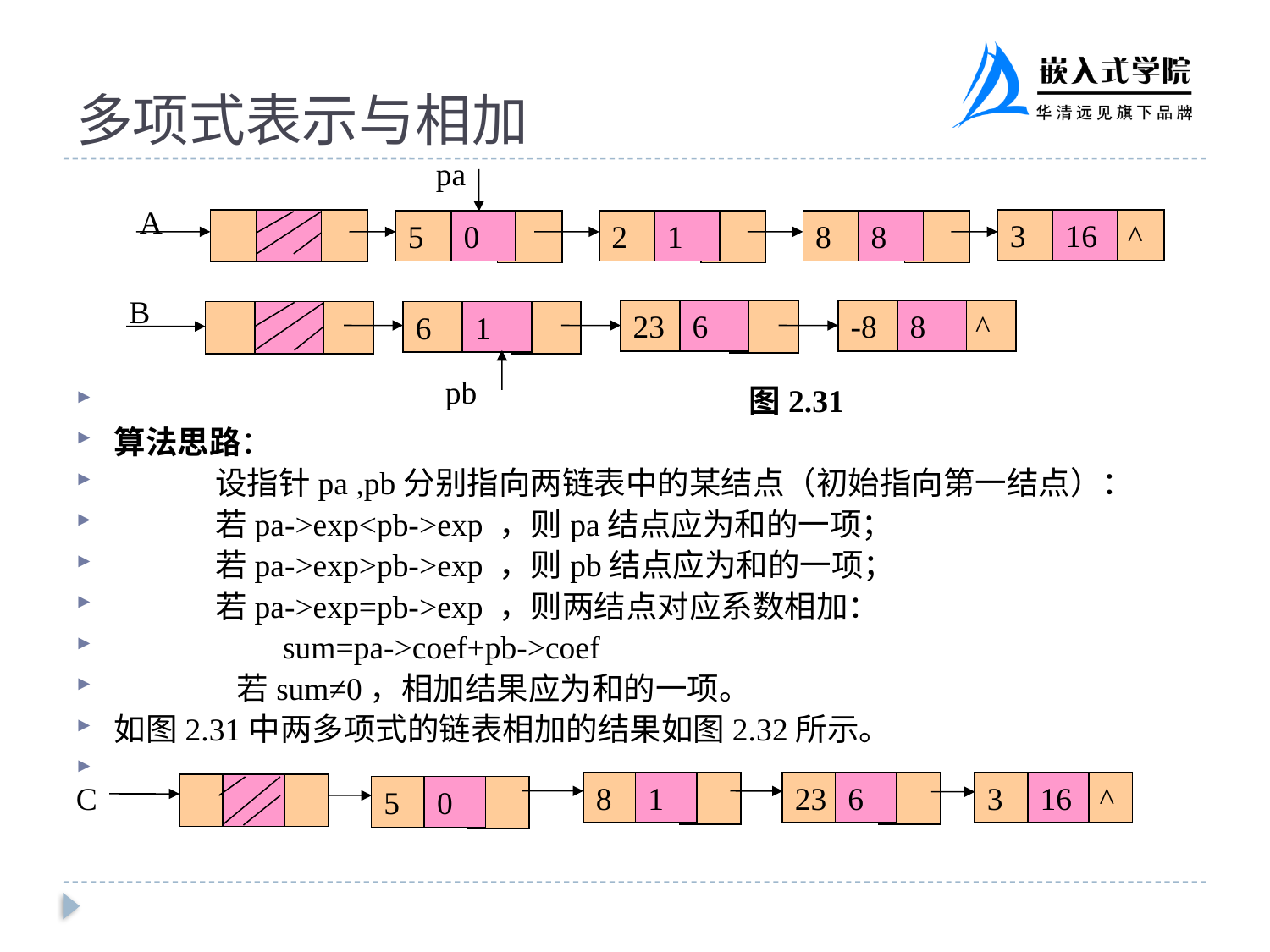

# 多项式表示与相加
pa

A

3
16
  ^
5
0

2
1

8
8

					图2.31
算法思路：
             设指针pa ,pb分别指向两链表中的某结点（初始指向第一结点）：
             若pa->exp<pb->exp ，则pa结点应为和的一项；
             若pa->exp>pb->exp ，则pb结点应为和的一项；
             若pa->exp=pb->exp ，则两结点对应系数相加：
                     sum=pa->coef+pb->coef
                若sum≠0，相加结果应为和的一项。
如图2.31中两多项式的链表相加的结果如图2.32所示。

B

23
6

-8
8
  ^
6
1

pb
C
8
1

23
6

3
16
  ^

5
0

83